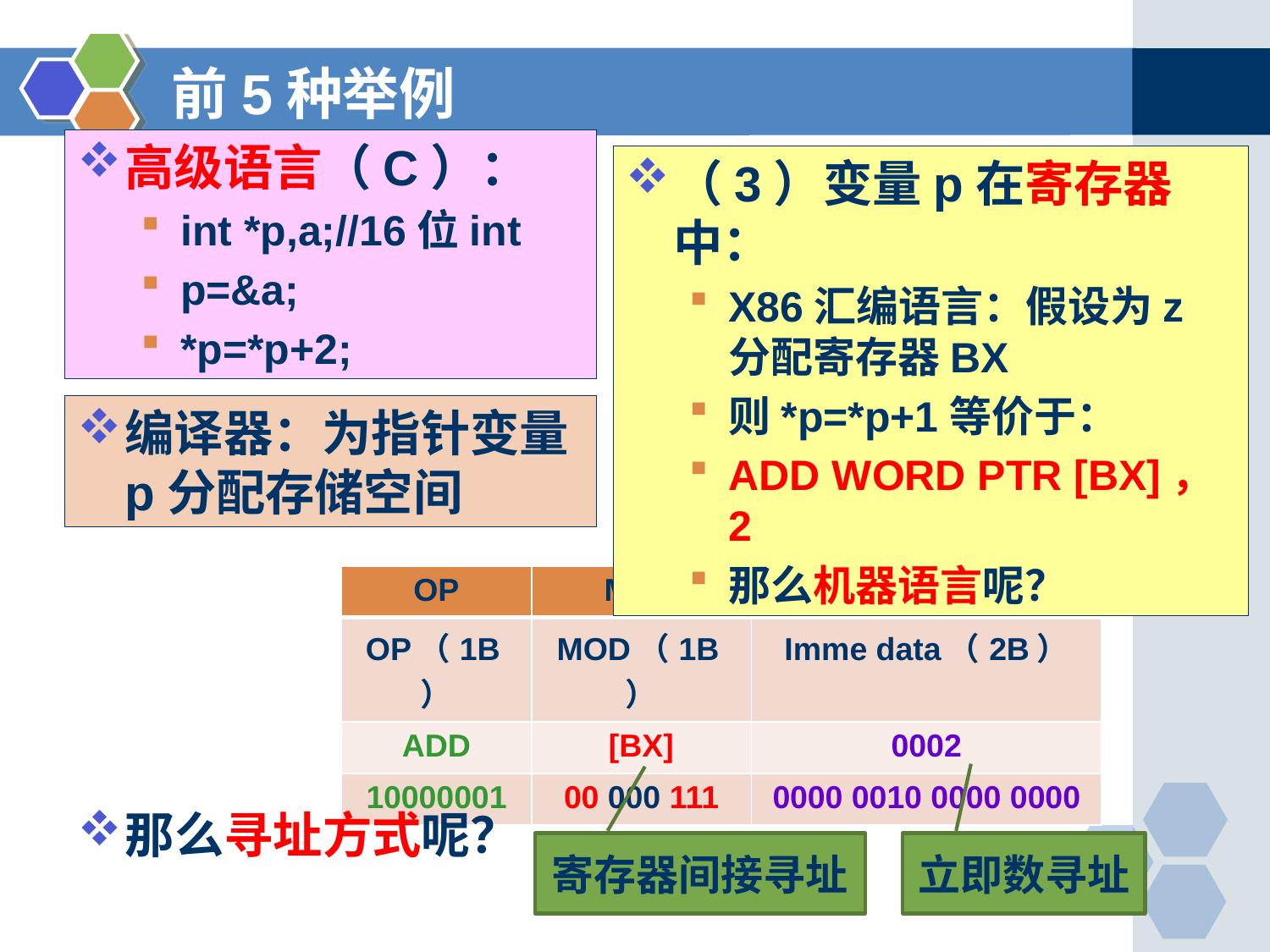

# 前5种举例
高级语言（C）：
int *p,a;//16位int
p=&a;
*p=*p+2;

（3）变量p在寄存器中：
X86汇编语言：假设为z分配寄存器BX
则*p=*p+1等价于：
ADD WORD PTR [BX]，2
那么机器语言呢？
编译器：为指针变量p分配存储空间
| OP | MOD | A1 |
| --- | --- | --- |
| OP（1B） | MOD（1B） | Imme data（2B） |
| ADD | [BX] | 0002 |
| 10000001 | 00 000 111 | 0000 0010 0000 0000 |
那么寻址方式呢？

寄存器间接寻址
立即数寻址